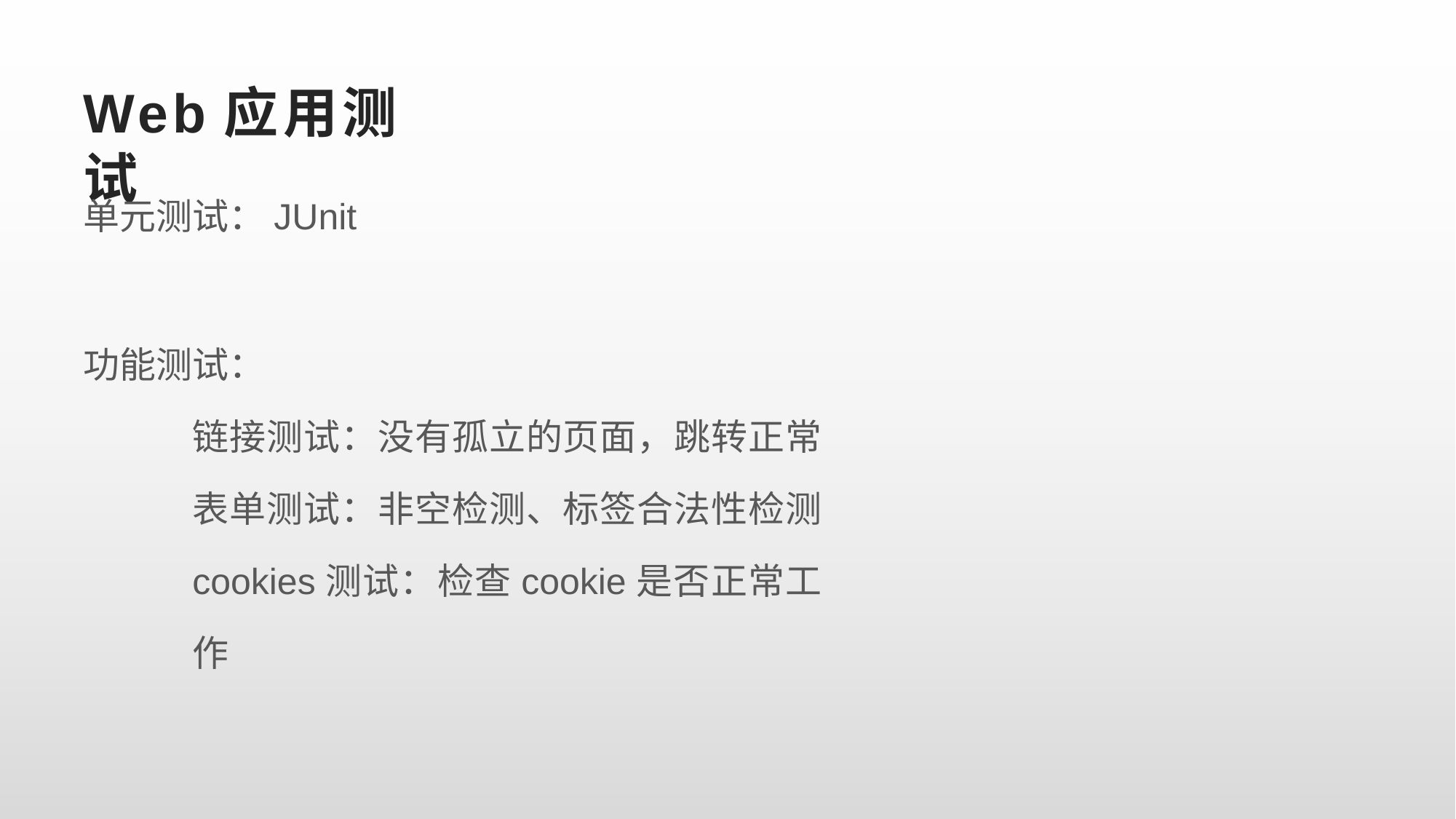

# Web应用测试
单元测试：JUnit

功能测试：
链接测试：没有孤立的页面，跳转正常 表单测试：非空检测、标签合法性检测 cookies测试：检查cookie是否正常工作